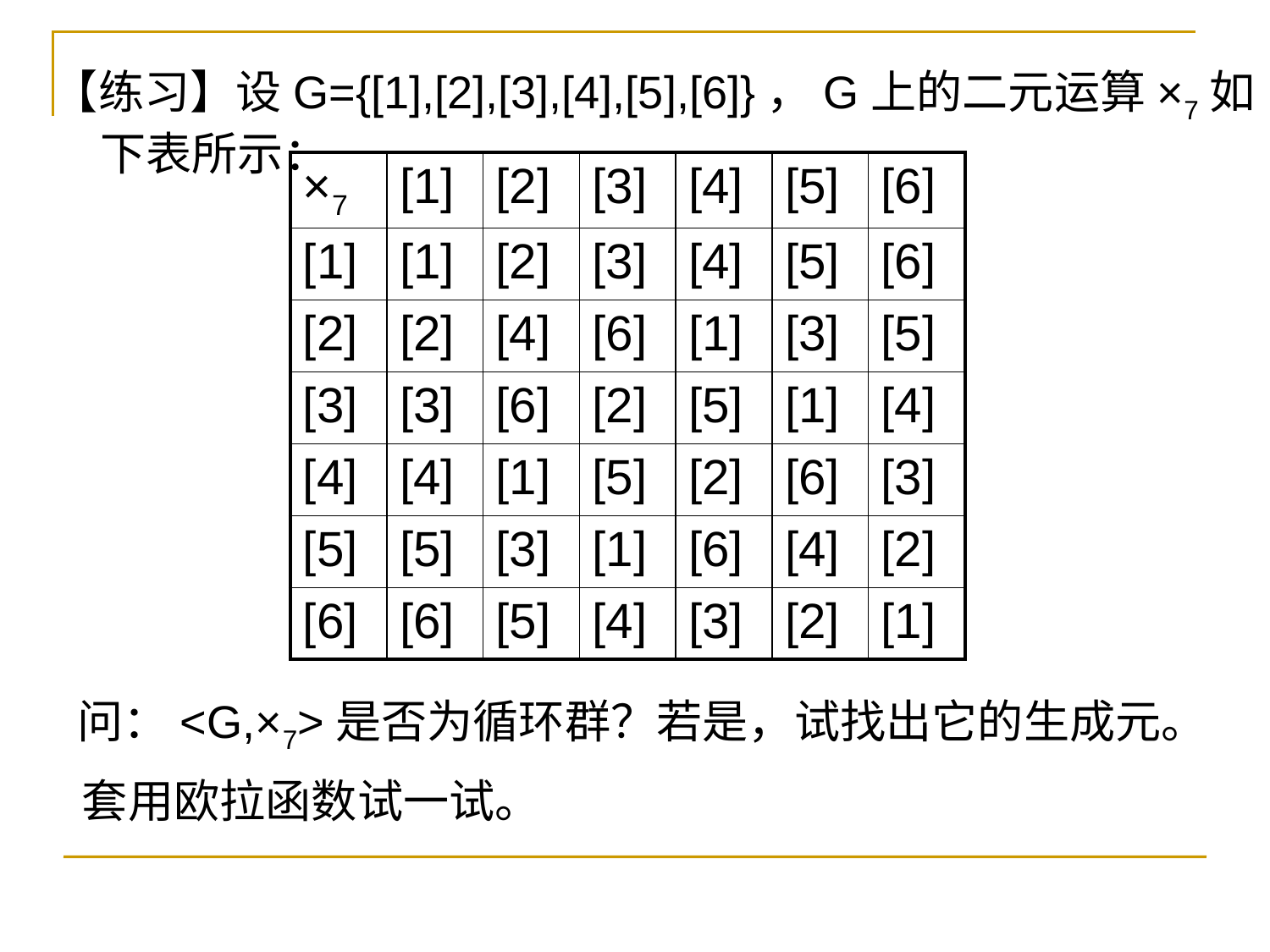

【练习】设G={[1],[2],[3],[4],[5],[6]}，G上的二元运算×7如下表所示：
| ×7 | [1] | [2] | [3] | [4] | [5] | [6] |
| --- | --- | --- | --- | --- | --- | --- |
| [1] | [1] | [2] | [3] | [4] | [5] | [6] |
| [2] | [2] | [4] | [6] | [1] | [3] | [5] |
| [3] | [3] | [6] | [2] | [5] | [1] | [4] |
| [4] | [4] | [1] | [5] | [2] | [6] | [3] |
| [5] | [5] | [3] | [1] | [6] | [4] | [2] |
| [6] | [6] | [5] | [4] | [3] | [2] | [1] |
问：<G,×7>是否为循环群？若是，试找出它的生成元。
套用欧拉函数试一试。